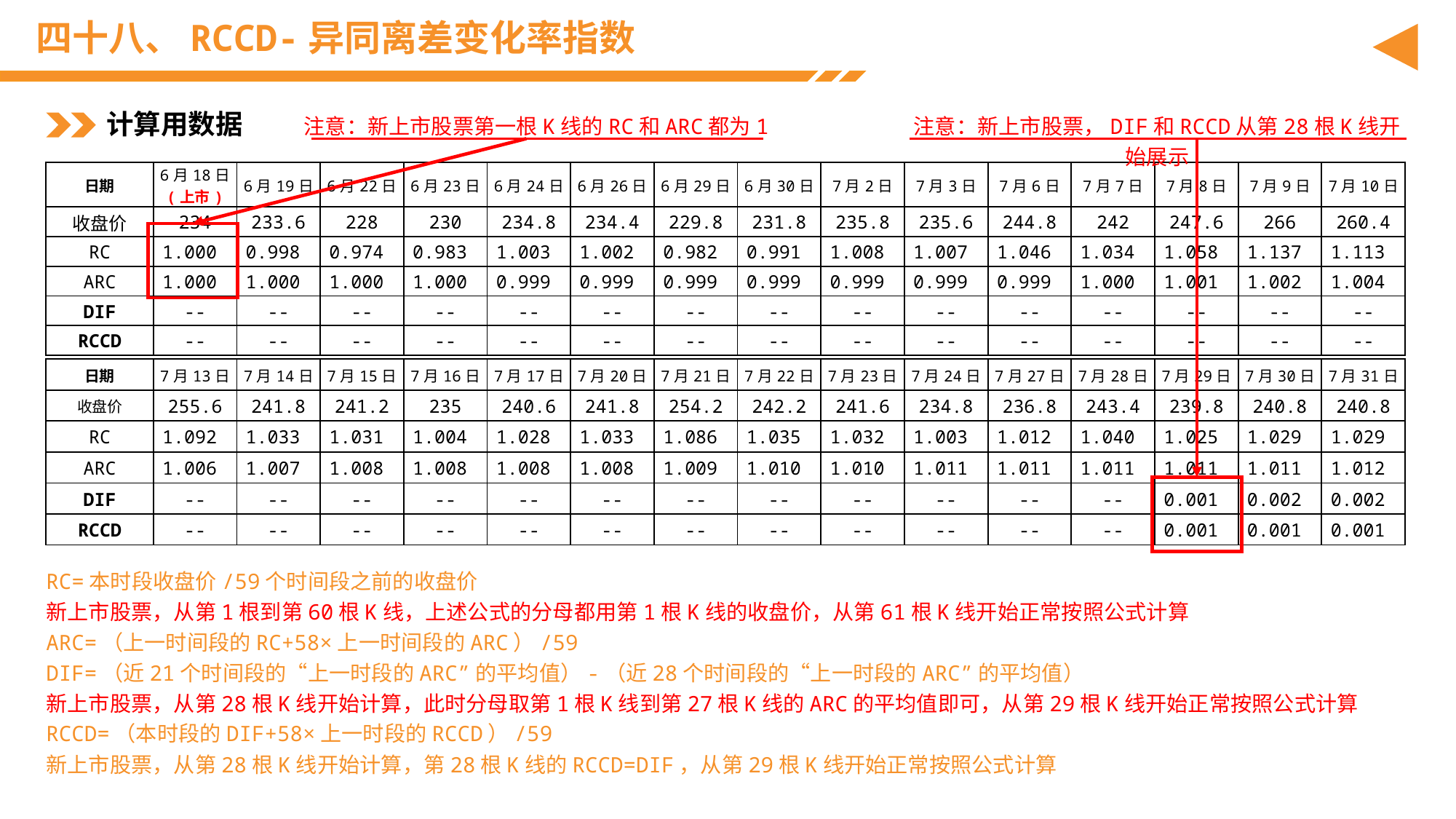

# 四十八、RCCD-异同离差变化率指数

计算用数据
注意：新上市股票第一根K线的RC和ARC都为1
注意：新上市股票，DIF和RCCD从第28根K线开始展示

| 日期 | 6月18日 (上市) | 6月19日 | 6月22日 | 6月23日 | 6月24日 | 6月26日 | 6月29日 | 6月30日 | 7月2日 | 7月3日 | 7月6日 | 7月7日 | 7月8日 | 7月9日 | 7月10日 |
| --- | --- | --- | --- | --- | --- | --- | --- | --- | --- | --- | --- | --- | --- | --- | --- |
| 收盘价 | 234 | 233.6 | 228 | 230 | 234.8 | 234.4 | 229.8 | 231.8 | 235.8 | 235.6 | 244.8 | 242 | 247.6 | 266 | 260.4 |
| RC | 1.000 | 0.998 | 0.974 | 0.983 | 1.003 | 1.002 | 0.982 | 0.991 | 1.008 | 1.007 | 1.046 | 1.034 | 1.058 | 1.137 | 1.113 |
| ARC | 1.000 | 1.000 | 1.000 | 1.000 | 0.999 | 0.999 | 0.999 | 0.999 | 0.999 | 0.999 | 0.999 | 1.000 | 1.001 | 1.002 | 1.004 |
| DIF | -- | -- | -- | -- | -- | -- | -- | -- | -- | -- | -- | -- | -- | -- | -- |
| RCCD | -- | -- | -- | -- | -- | -- | -- | -- | -- | -- | -- | -- | -- | -- | -- |

| 日期 | 7月13日 | 7月14日 | 7月15日 | 7月16日 | 7月17日 | 7月20日 | 7月21日 | 7月22日 | 7月23日 | 7月24日 | 7月27日 | 7月28日 | 7月29日 | 7月30日 | 7月31日 |
| --- | --- | --- | --- | --- | --- | --- | --- | --- | --- | --- | --- | --- | --- | --- | --- |
| 收盘价 | 255.6 | 241.8 | 241.2 | 235 | 240.6 | 241.8 | 254.2 | 242.2 | 241.6 | 234.8 | 236.8 | 243.4 | 239.8 | 240.8 | 240.8 |
| RC | 1.092 | 1.033 | 1.031 | 1.004 | 1.028 | 1.033 | 1.086 | 1.035 | 1.032 | 1.003 | 1.012 | 1.040 | 1.025 | 1.029 | 1.029 |
| ARC | 1.006 | 1.007 | 1.008 | 1.008 | 1.008 | 1.008 | 1.009 | 1.010 | 1.010 | 1.011 | 1.011 | 1.011 | 1.011 | 1.011 | 1.012 |
| DIF | -- | -- | -- | -- | -- | -- | -- | -- | -- | -- | -- | -- | 0.001 | 0.002 | 0.002 |
| RCCD | -- | -- | -- | -- | -- | -- | -- | -- | -- | -- | -- | -- | 0.001 | 0.001 | 0.001 |

RC=本时段收盘价/59个时间段之前的收盘价
新上市股票，从第1根到第60根K线，上述公式的分母都用第1根K线的收盘价，从第61根K线开始正常按照公式计算
ARC=（上一时间段的RC+58×上一时间段的ARC）/59
DIF=（近21个时间段的“上一时段的ARC”的平均值）-（近28个时间段的“上一时段的ARC”的平均值）
新上市股票，从第28根K线开始计算，此时分母取第1根K线到第27根K线的ARC的平均值即可，从第29根K线开始正常按照公式计算
RCCD=（本时段的DIF+58×上一时段的RCCD）/59
新上市股票，从第28根K线开始计算，第28根K线的RCCD=DIF，从第29根K线开始正常按照公式计算